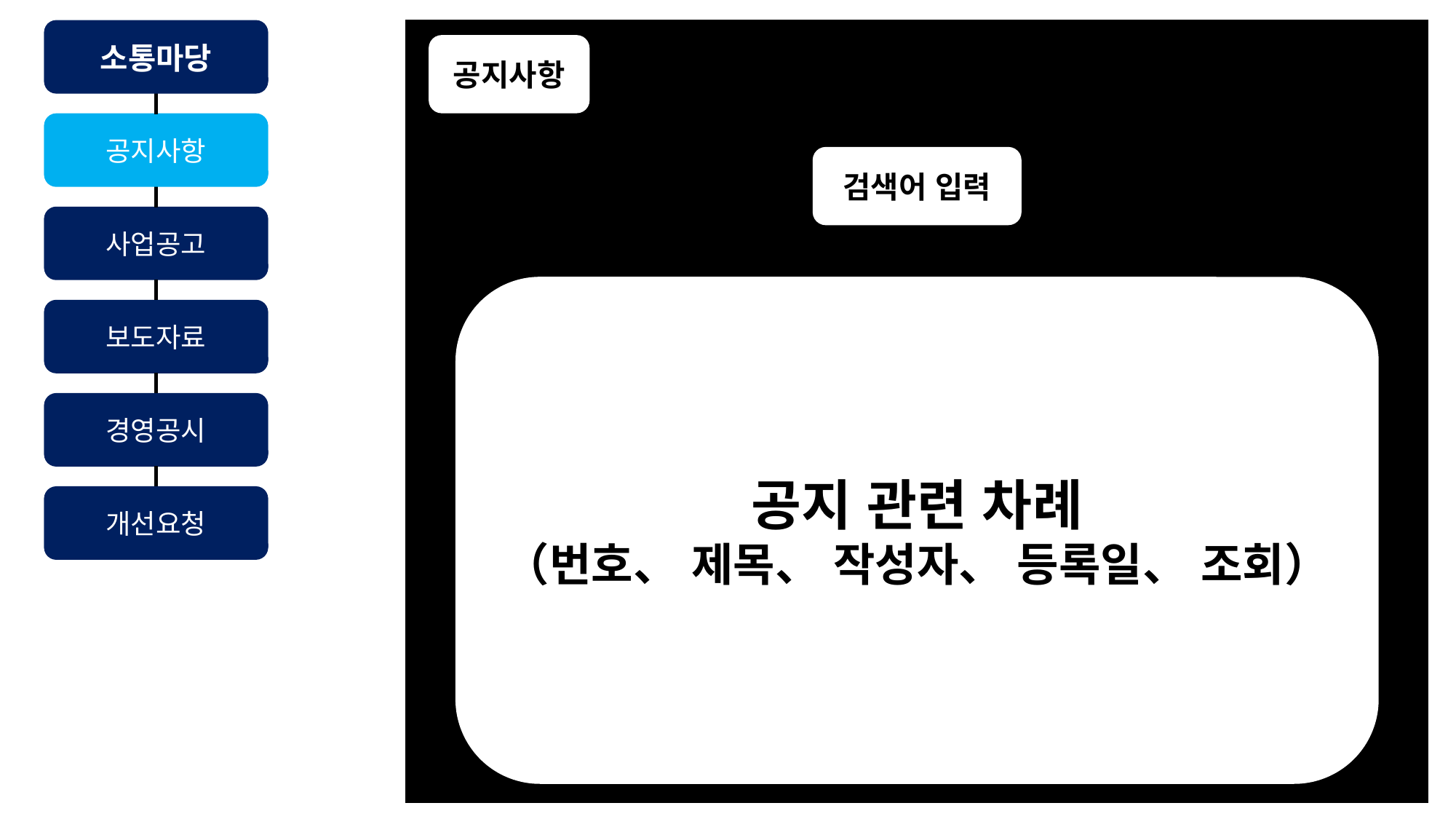

진흥원소개

소통마당
공지사항
이사장 인사말
공지사항
검색어 입력
원장 인사말
사업공고
공지 관련 차례
（번호、 제목、 작성자、 등록일、 조회）
비전 및 미션
보도자료
연혁
경영공시
조직도
개선요청